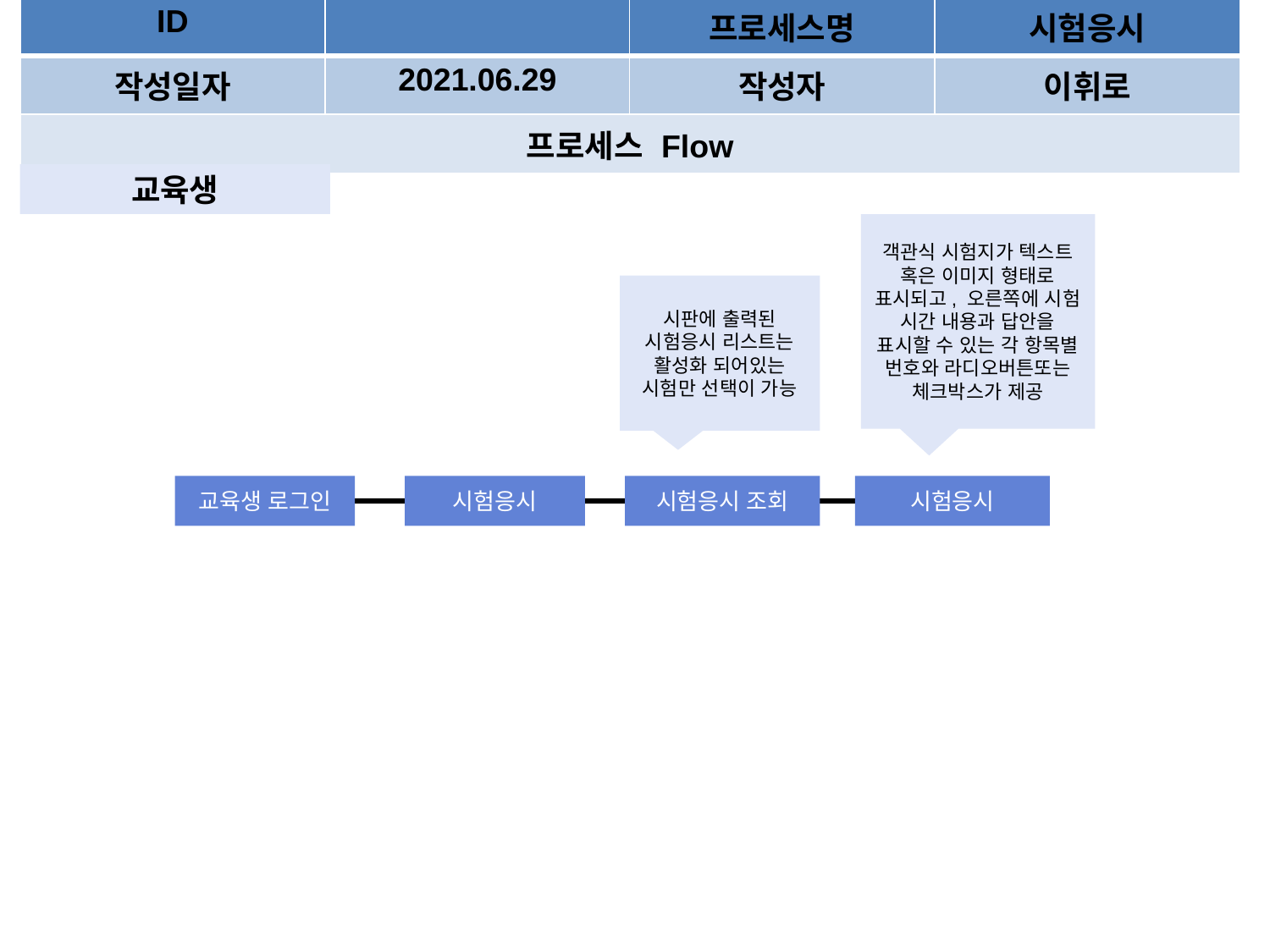

| ID |  |  | 프로세스명 | 시험응시 |
| --- | --- | --- | --- | --- |
| 작성일자 |  | 2021.06.29 | 작성자 | 이휘로 |
| 프로세스 Flow |  |  |  |  |
교육생
객관식 시험지가 텍스트 혹은 이미지 형태로 표시되고, 오른쪽에 시험 시간 내용과 답안을 표시할 수 있는 각 항목별 번호와 라디오버튼또는 체크박스가 제공
시판에 출력된 시험응시 리스트는 활성화 되어있는 시험만 선택이 가능
교육생 로그인
시험응시
시험응시 조회
시험응시